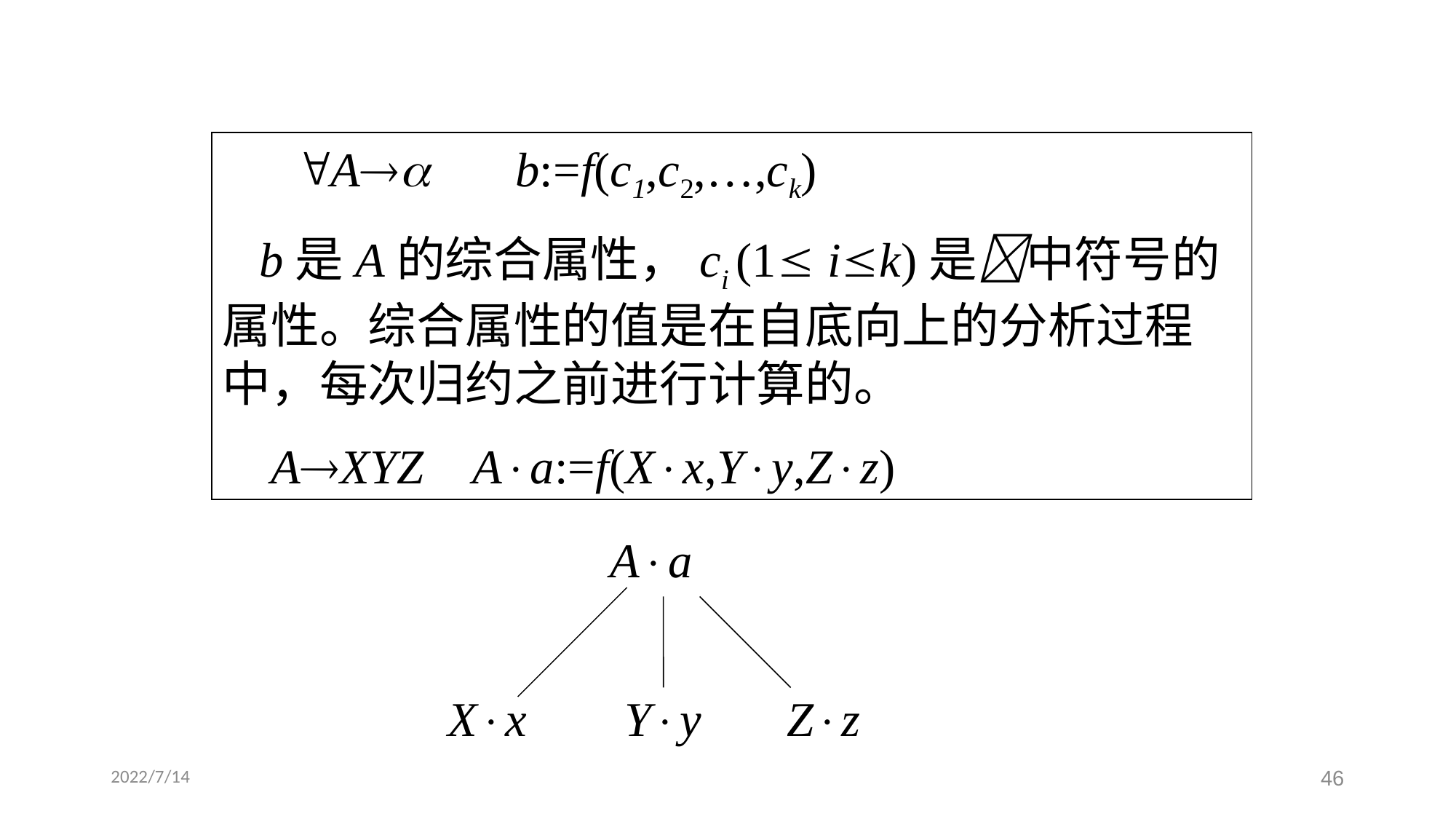

∀A→α       b:=f(c1,c2,…,ck)
   b是A的综合属性，ci (1≤ i≤k)是α中符号的属性。综合属性的值是在自底向上的分析过程中，每次归约之前进行计算的。
    A→XYZ    A⋅a:=f(X⋅x,Y⋅y,Z⋅z)
A⋅a

X⋅x        Y⋅y       Z⋅z
2022/7/14
46